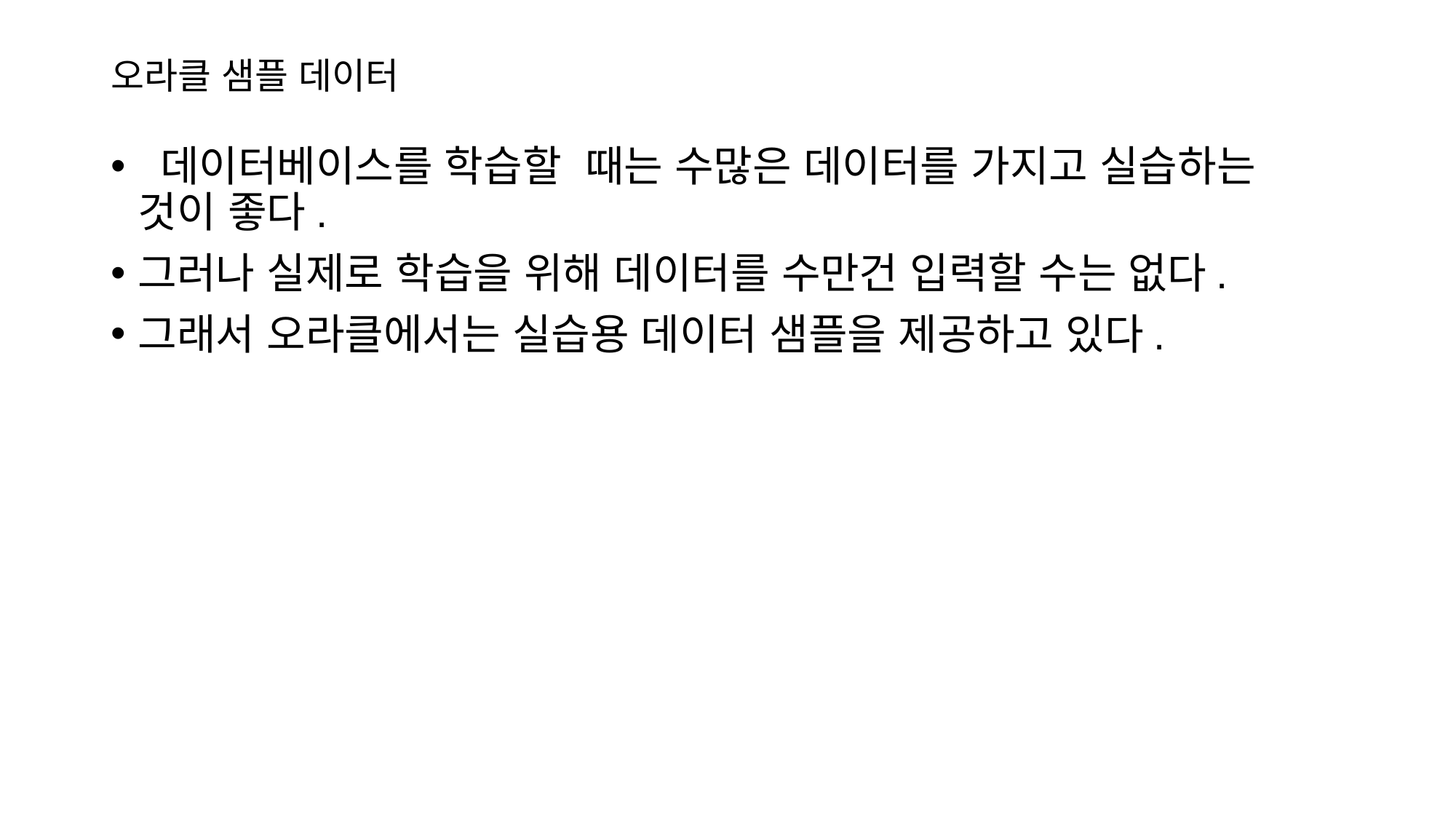

# 오라클 샘플 데이터
 데이터베이스를 학습할  때는 수많은 데이터를 가지고 실습하는 것이 좋다.
그러나 실제로 학습을 위해 데이터를 수만건 입력할 수는 없다.
그래서 오라클에서는 실습용 데이터 샘플을 제공하고 있다.